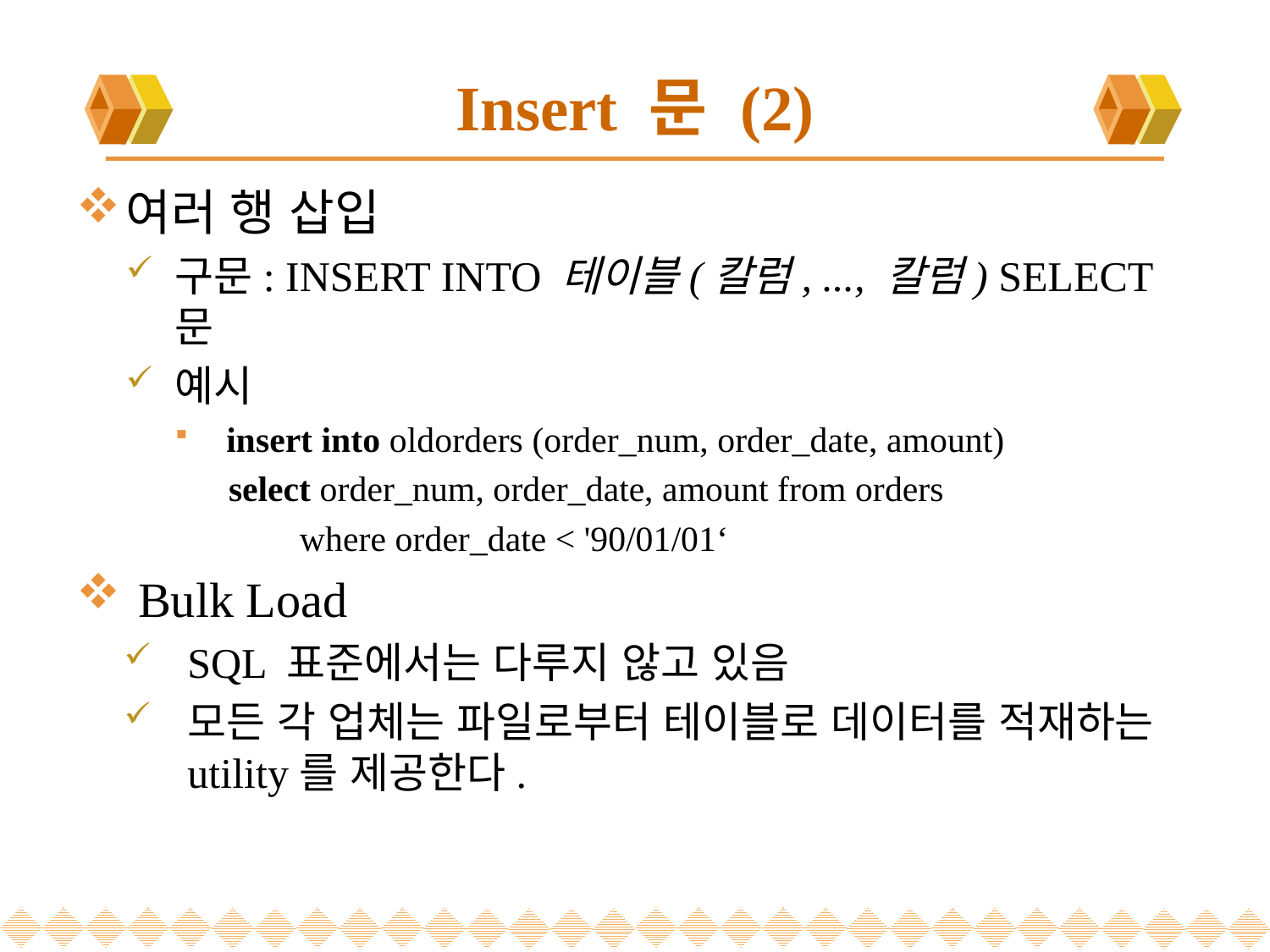

# Insert 문 (2)
여러 행 삽입
구문: INSERT INTO 테이블(칼럼, ..., 칼럼) SELECT문
예시
insert into oldorders (order_num, order_date, amount)
      select order_num, order_date, amount from orders
              where order_date < '90/01/01‘
Bulk Load
SQL 표준에서는 다루지 않고 있음
모든 각 업체는 파일로부터 테이블로 데이터를 적재하는 utility를 제공한다.